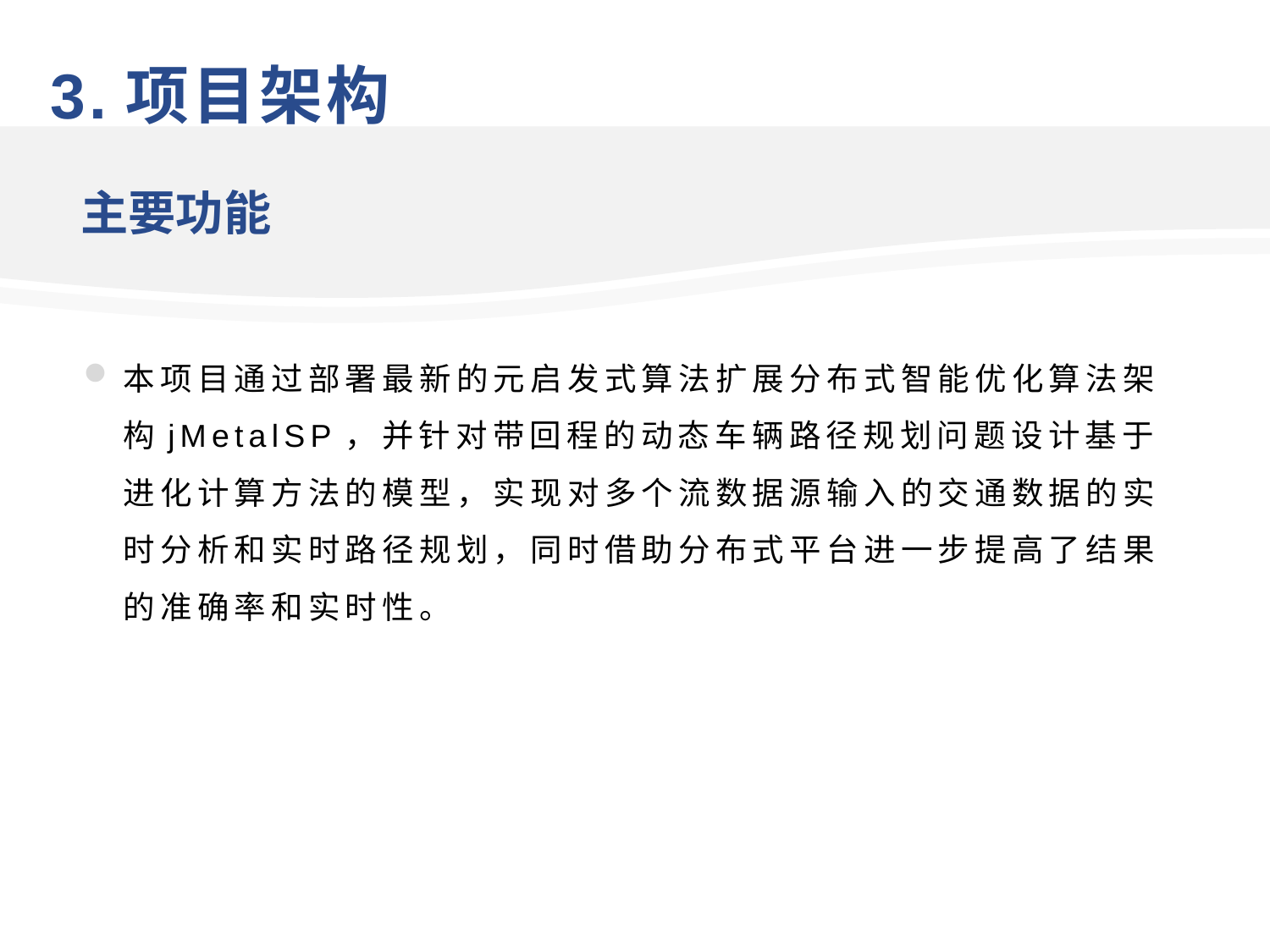

3.项目架构

主要功能

本项目通过部署最新的元启发式算法扩展分布式智能优化算法架构jMetalSP，并针对带回程的动态车辆路径规划问题设计基于进化计算方法的模型，实现对多个流数据源输入的交通数据的实时分析和实时路径规划，同时借助分布式平台进一步提高了结果的准确率和实时性。